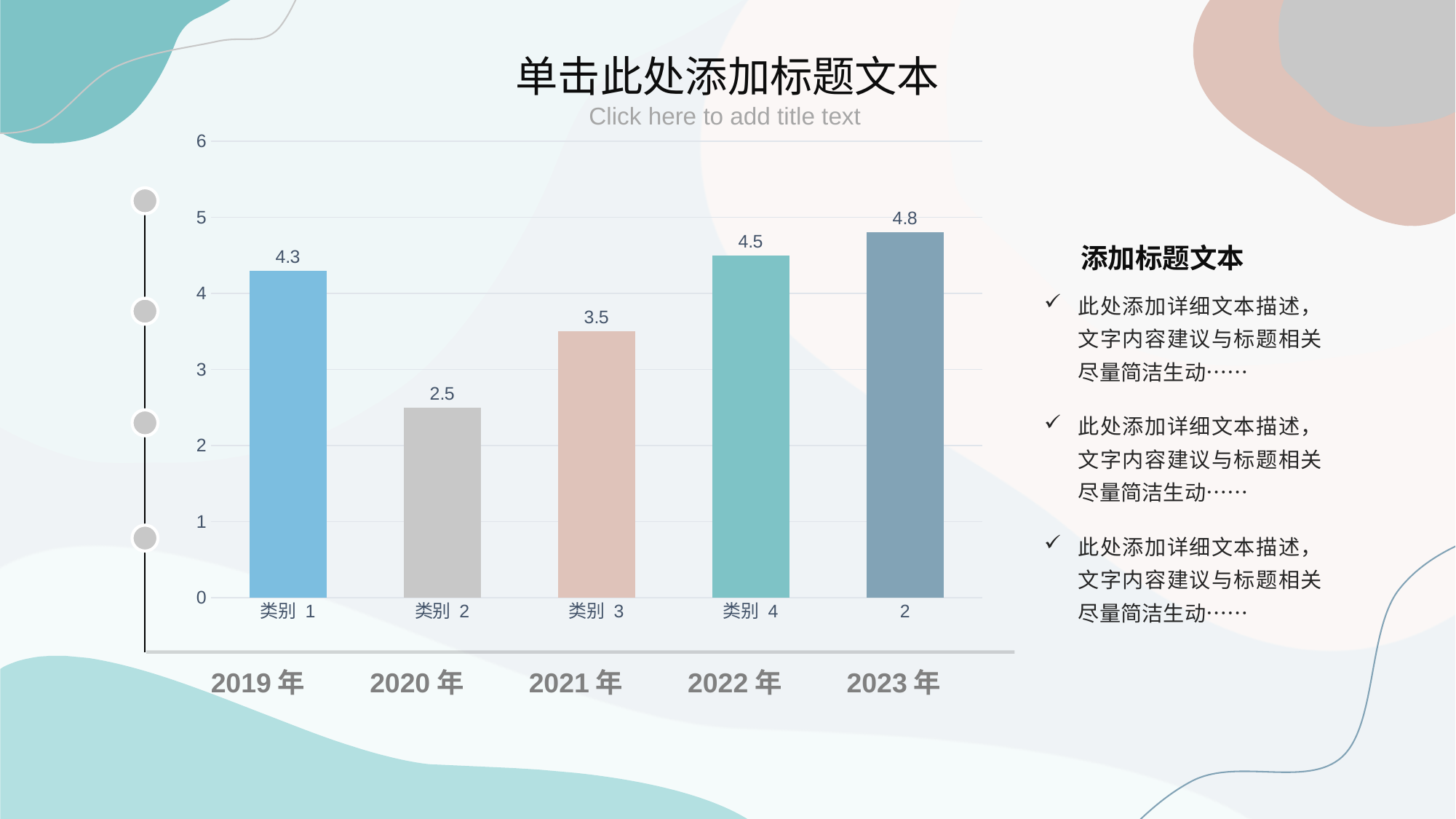

单击此处添加标题文本
Click here to add title text

### Chart

| Category | 系列 1 |
|---|---|
| 类别 1 | 4.3 |
| 类别 2 | 2.5 |
| 类别 3 | 3.5 |
| 类别 4 | 4.5 |
| 2 | 4.8 |
添加标题文本
此处添加详细文本描述，文字内容建议与标题相关尽量简洁生动……

此处添加详细文本描述，文字内容建议与标题相关尽量简洁生动……

此处添加详细文本描述，文字内容建议与标题相关尽量简洁生动……

2019年
2020年
2021年
2022年
2023年